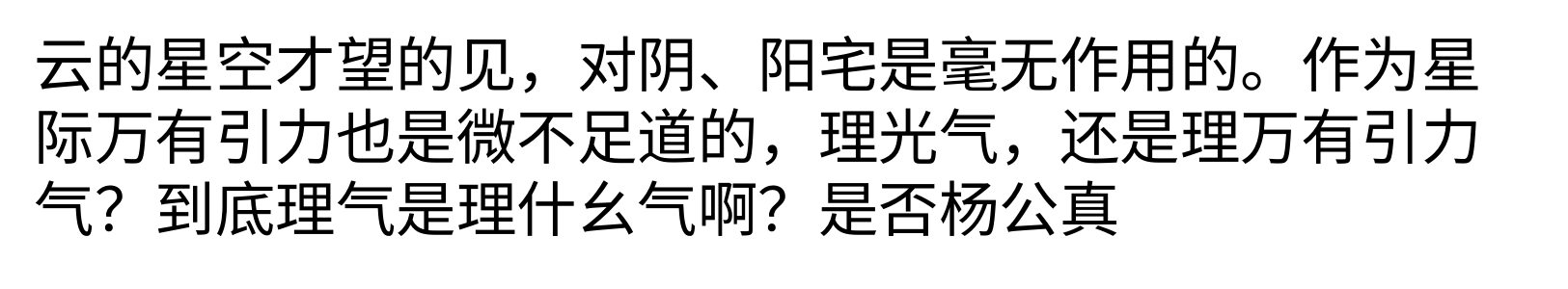

云的星空才望的见，对阴、阳宅是毫无作用的。作为星际万有引力也是微不足道的，理光气，还是理万有引力气？到底理气是理什幺气啊？是否杨公真